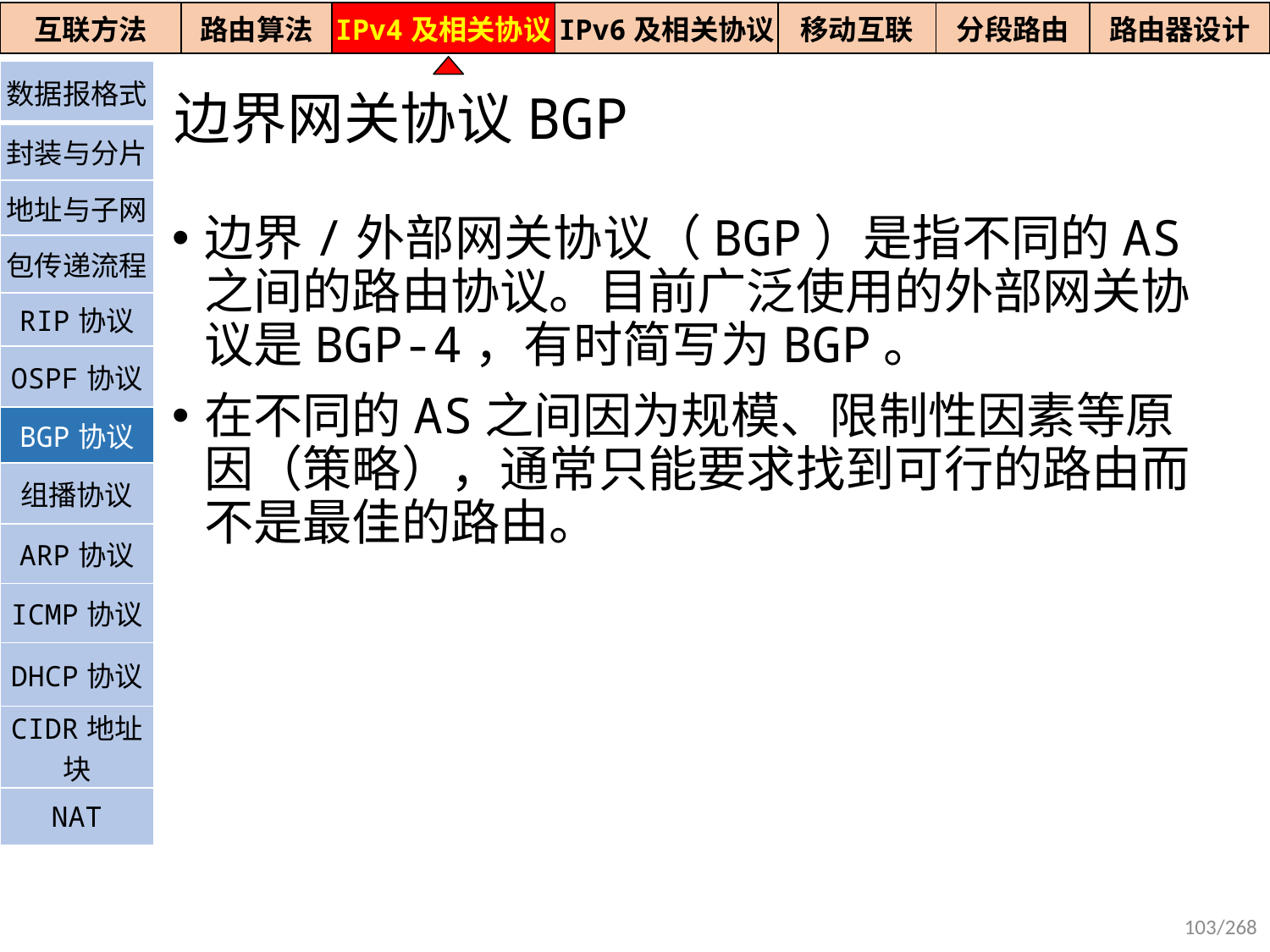

| 互联方法 | 路由算法 | IPv4及相关协议 | IPv6及相关协议 | 移动互联 | 分段路由 | 路由器设计 |
| --- | --- | --- | --- | --- | --- | --- |

| 数据报格式 |
| --- |
| 封装与分片 |
| 地址与子网 |
| 包传递流程 |
| RIP协议 |
| OSPF协议 |
| BGP协议 |
| 组播协议 |
| ARP协议 |
| ICMP协议 |
| DHCP协议 |
| CIDR地址块 |
| NAT |
边界网关协议BGP
边界/外部网关协议（BGP）是指不同的AS之间的路由协议。目前广泛使用的外部网关协议是BGP-4，有时简写为BGP。
在不同的AS之间因为规模、限制性因素等原因（策略），通常只能要求找到可行的路由而不是最佳的路由。
103/268